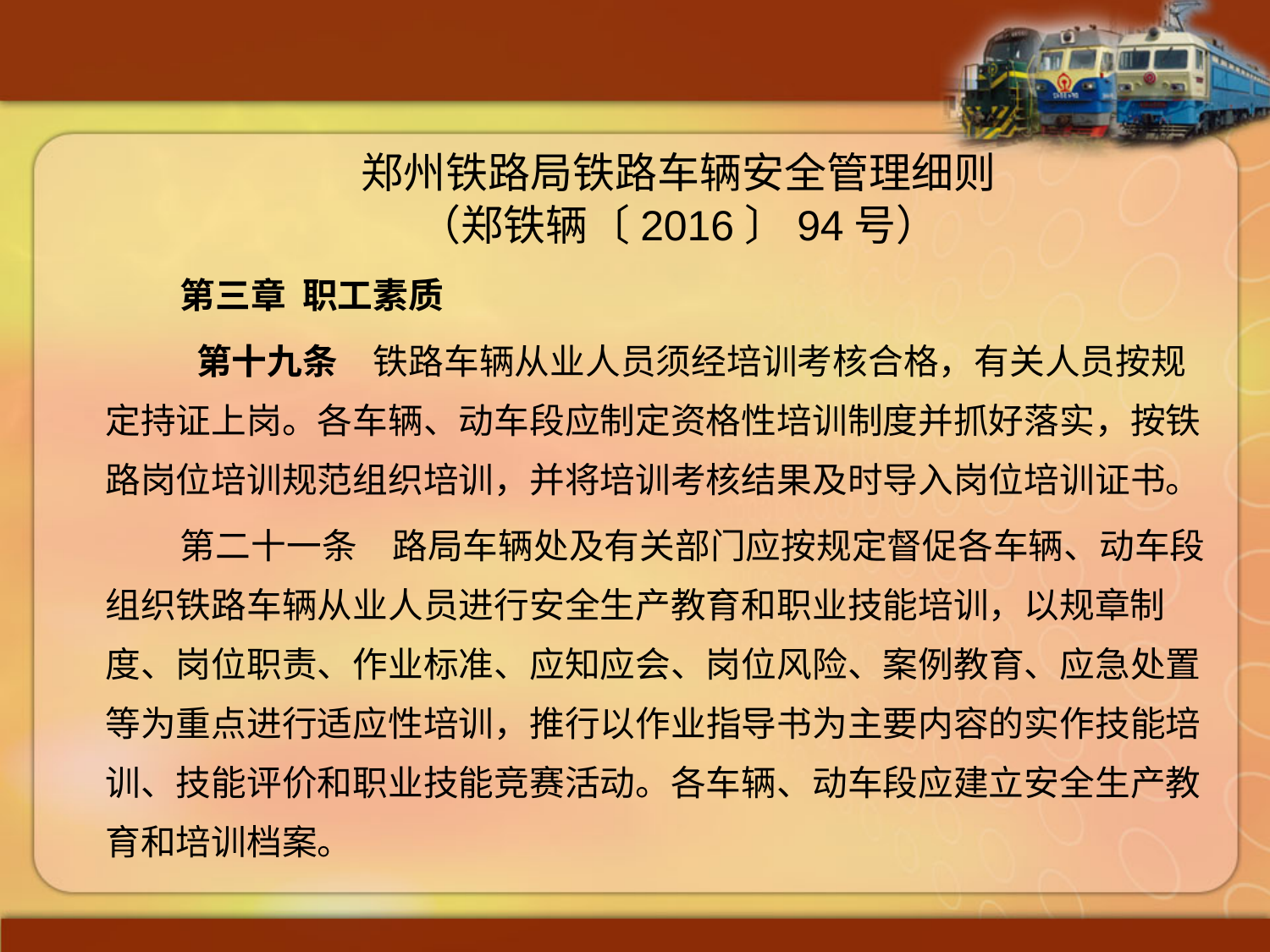

#
郑州铁路局铁路车辆安全管理细则
（郑铁辆〔2016〕94号）
第三章  职工素质
 第十九条　铁路车辆从业人员须经培训考核合格，有关人员按规定持证上岗。各车辆、动车段应制定资格性培训制度并抓好落实，按铁路岗位培训规范组织培训，并将培训考核结果及时导入岗位培训证书。
第二十一条　路局车辆处及有关部门应按规定督促各车辆、动车段组织铁路车辆从业人员进行安全生产教育和职业技能培训，以规章制度、岗位职责、作业标准、应知应会、岗位风险、案例教育、应急处置等为重点进行适应性培训，推行以作业指导书为主要内容的实作技能培训、技能评价和职业技能竞赛活动。各车辆、动车段应建立安全生产教育和培训档案。